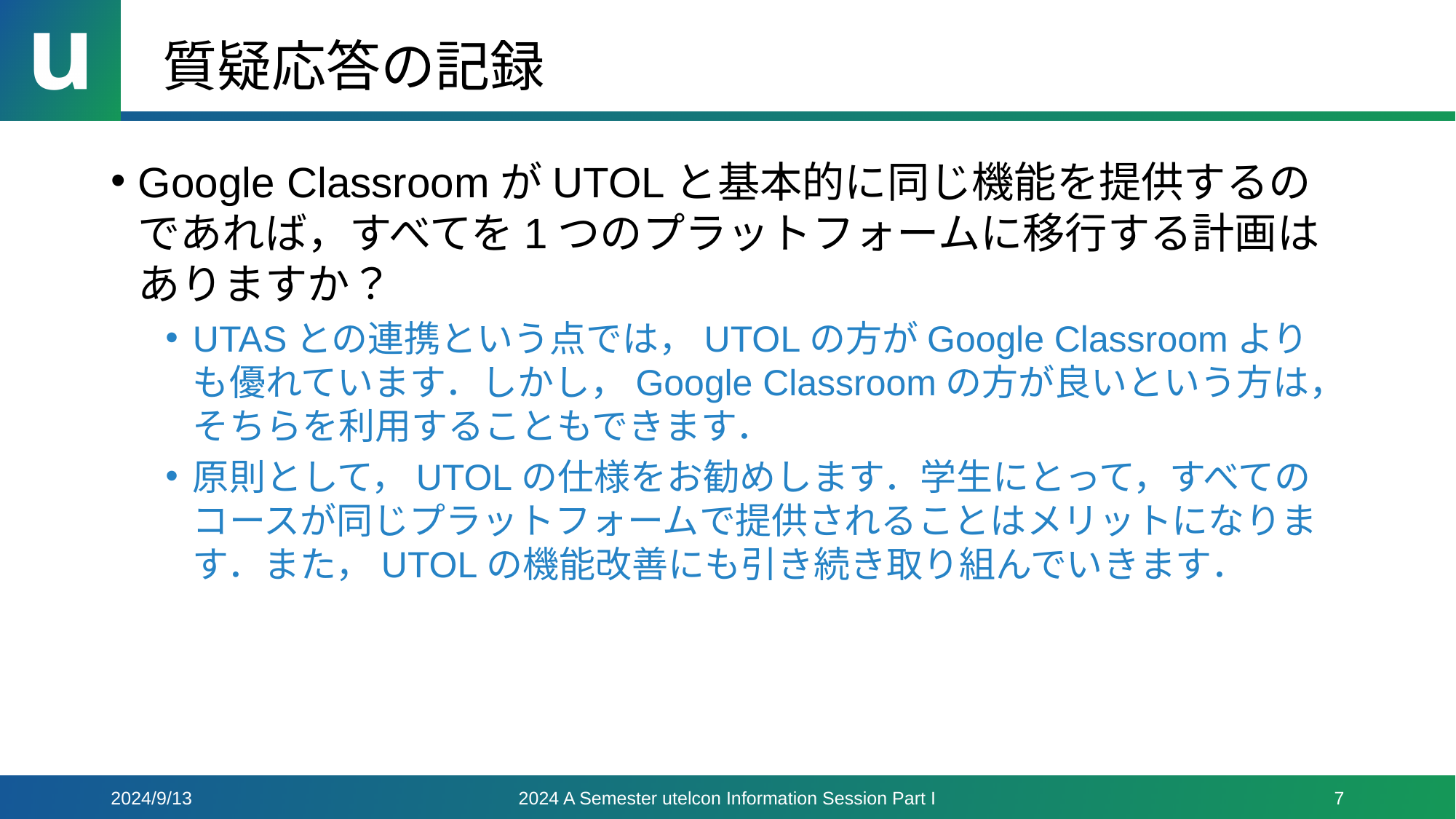

# 質疑応答の記録
Google ClassroomがUTOLと基本的に同じ機能を提供するのであれば，すべてを1つのプラットフォームに移行する計画はありますか？
UTASとの連携という点では，UTOLの方がGoogle Classroomよりも優れています．しかし，Google Classroomの方が良いという方は，そちらを利用することもできます．
原則として，UTOLの仕様をお勧めします．学生にとって，すべてのコースが同じプラットフォームで提供されることはメリットになります．また，UTOLの機能改善にも引き続き取り組んでいきます．
2024/9/13
2024 A Semester utelcon Information Session Part I
7